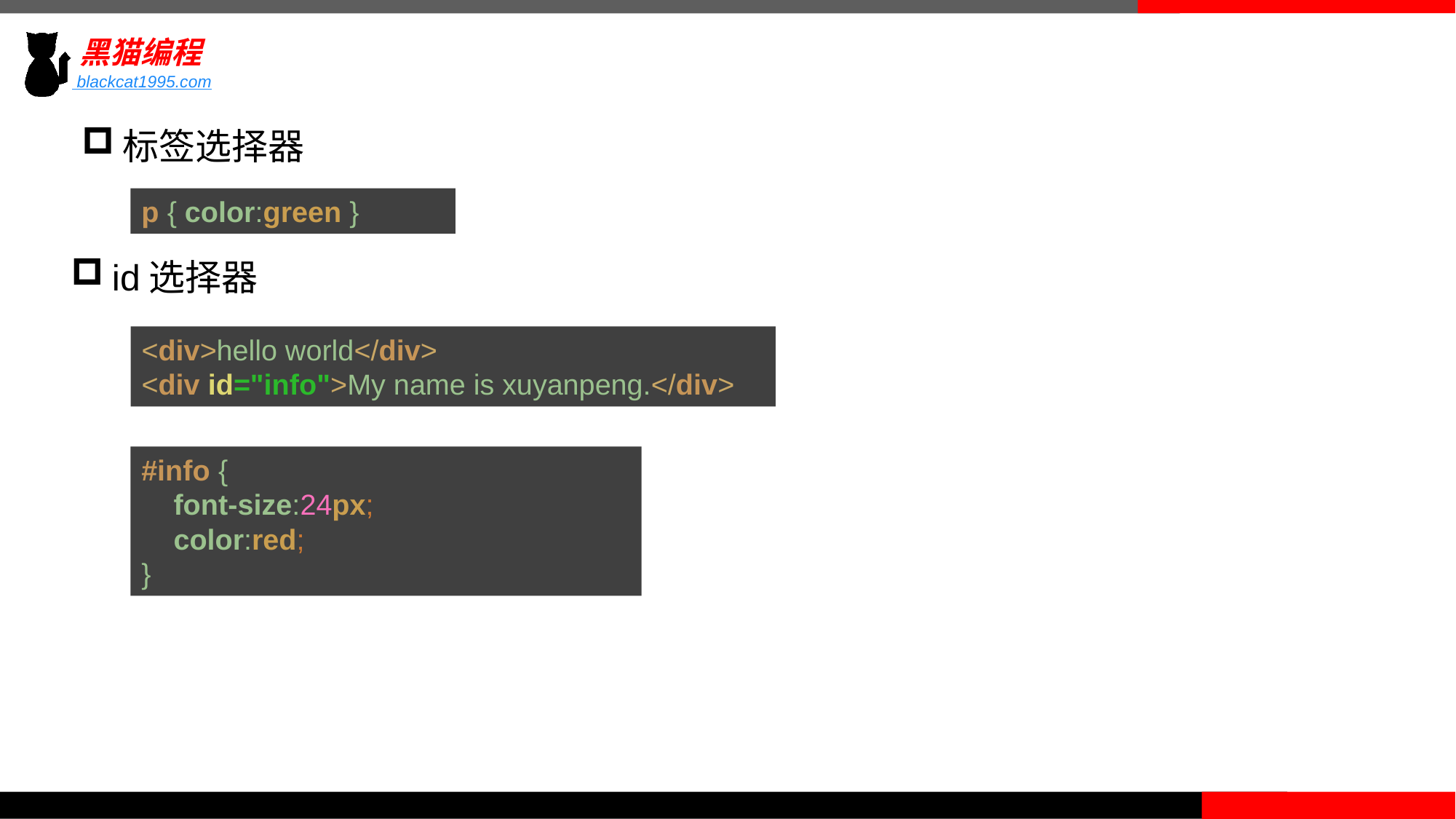

标签选择器
p { color:green }
id选择器
<div>hello world</div>
<div id="info">My name is xuyanpeng.</div>
#info {
    font-size:24px;
    color:red;
}